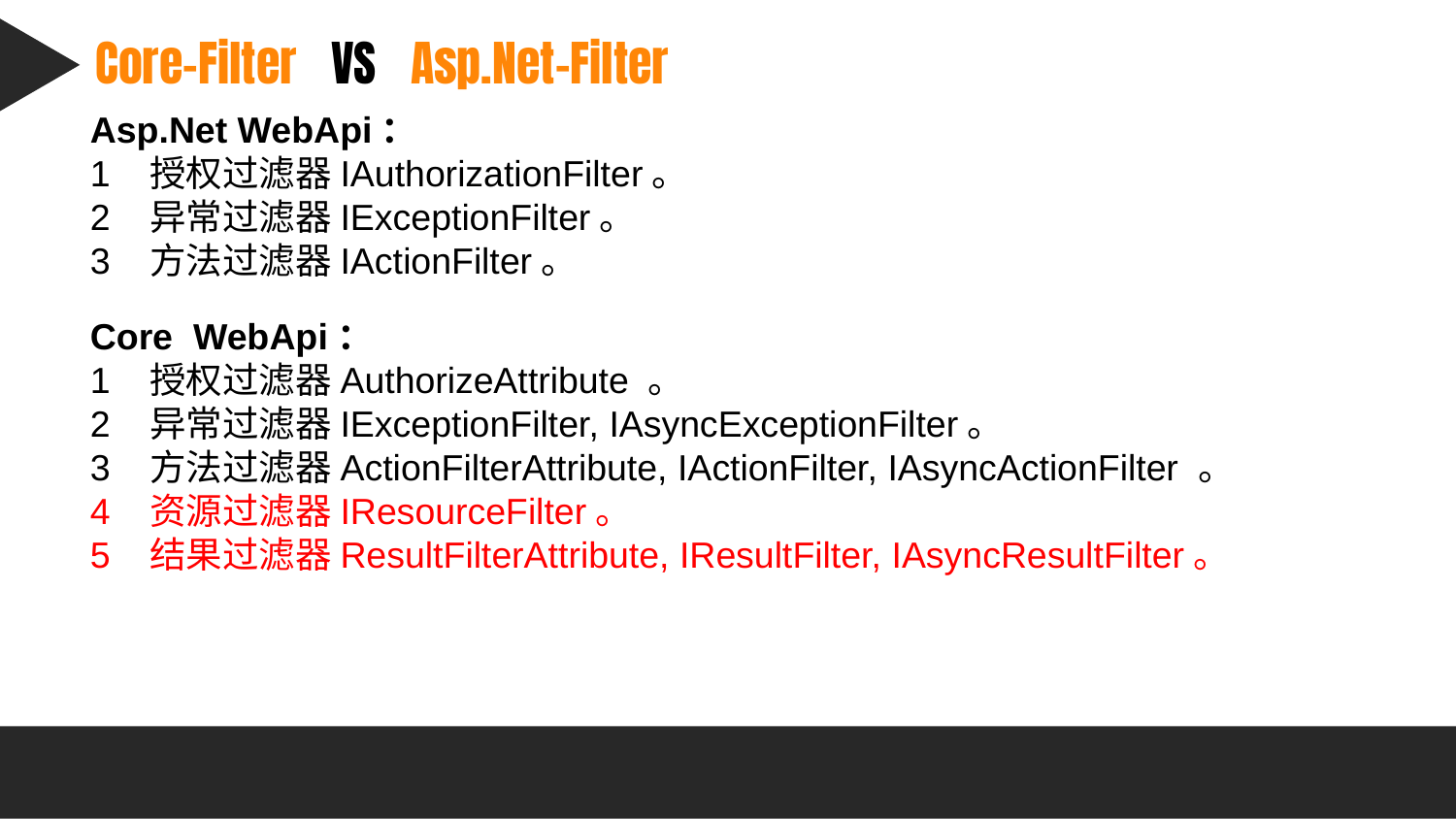

Core-Filter   VS   Asp.Net-Filter
Asp.Net WebApi：
1   授权过滤器IAuthorizationFilter。
2   异常过滤器IExceptionFilter。
3   方法过滤器IActionFilter。
Core  WebApi：
1   授权过滤器AuthorizeAttribute 。
2   异常过滤器IExceptionFilter, IAsyncExceptionFilter。
3   方法过滤器ActionFilterAttribute, IActionFilter, IAsyncActionFilter 。
4   资源过滤器IResourceFilter。
5   结果过滤器ResultFilterAttribute, IResultFilter, IAsyncResultFilter。